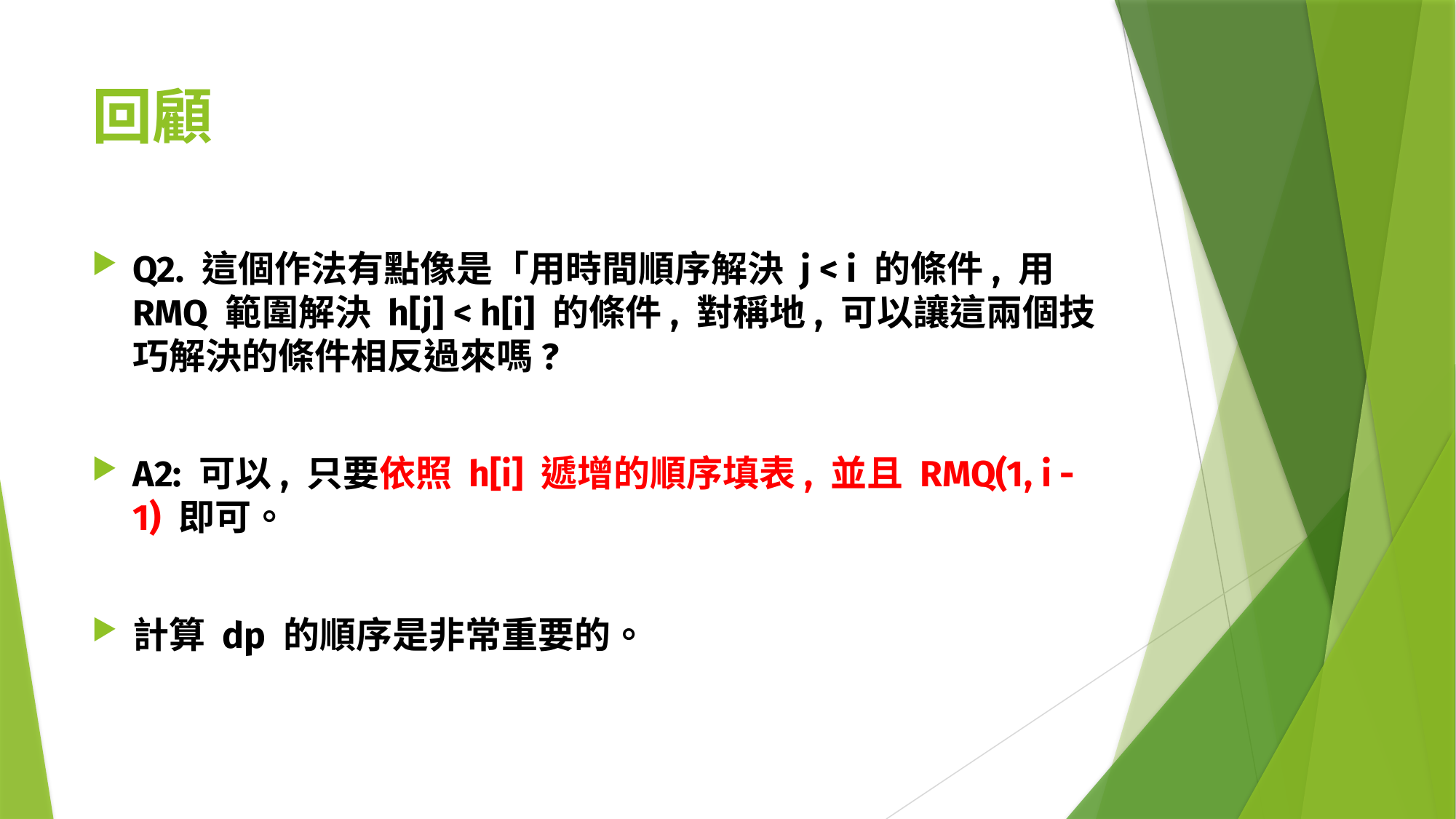

# 回顧
Q2. 這個作法有點像是「用時間順序解決 j < i 的條件, 用 RMQ 範圍解決 h[j] < h[i] 的條件, 對稱地, 可以讓這兩個技巧解決的條件相反過來嗎?

A2: 可以, 只要依照 h[i] 遞增的順序填表, 並且 RMQ(1, i - 1) 即可。

計算 dp 的順序是非常重要的。